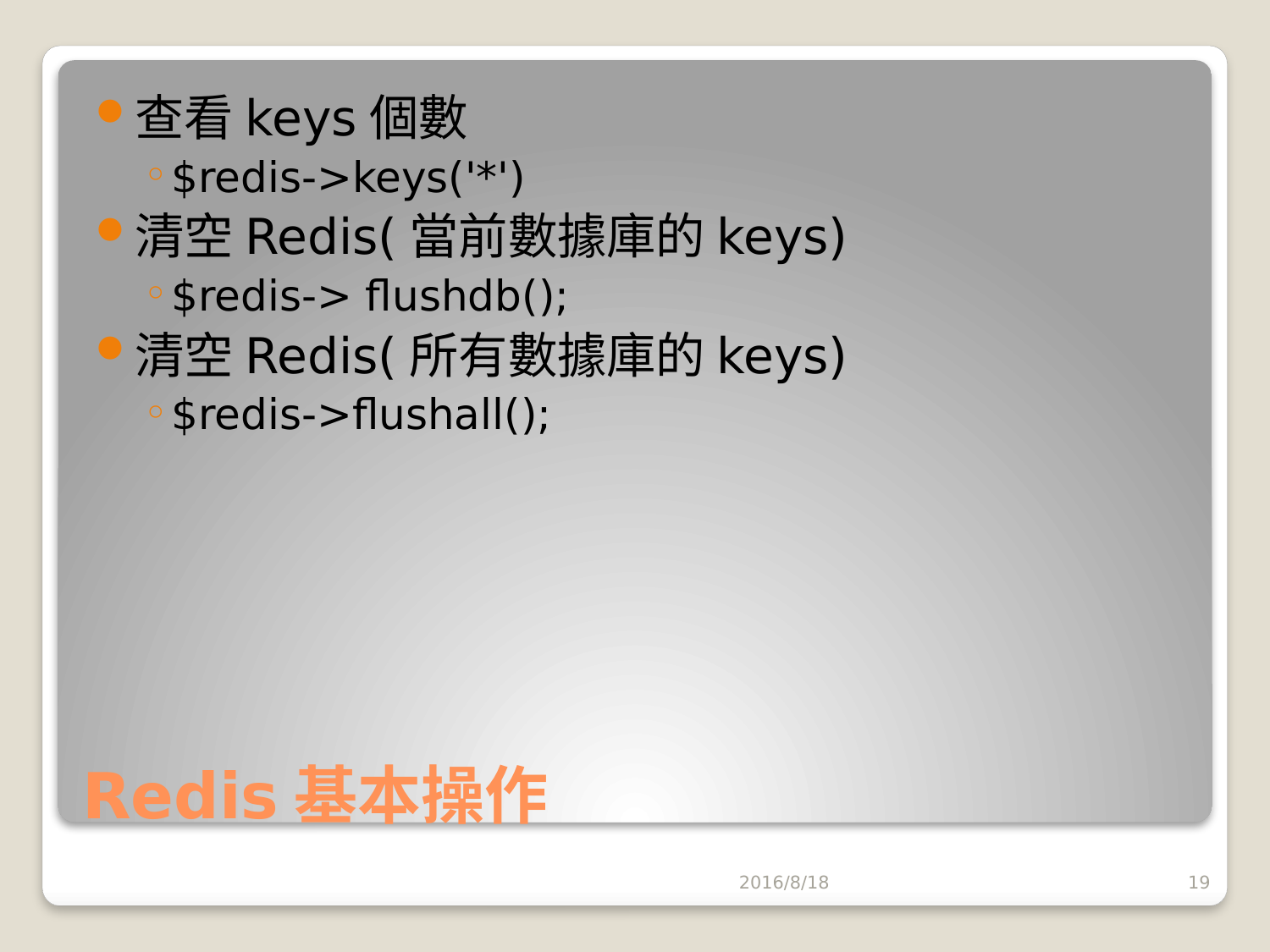

查看keys個數
$redis->keys('*')
清空Redis(當前數據庫的keys)
$redis-> flushdb();
清空Redis(所有數據庫的keys)
$redis->flushall();

# Redis基本操作
2016/8/18
19